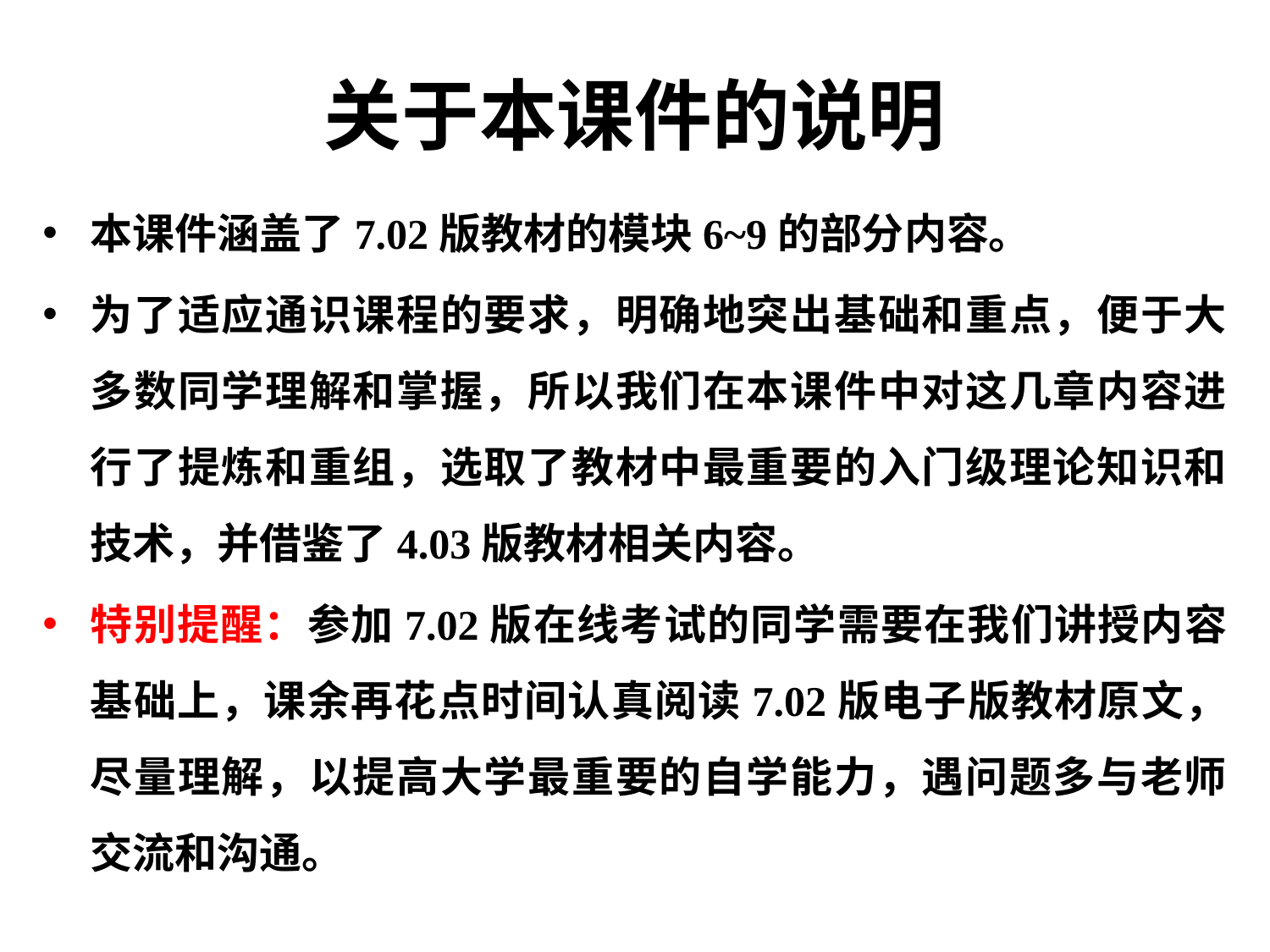

# 关于本课件的说明
本课件涵盖了7.02版教材的模块6~9的部分内容。
为了适应通识课程的要求，明确地突出基础和重点，便于大多数同学理解和掌握，所以我们在本课件中对这几章内容进行了提炼和重组，选取了教材中最重要的入门级理论知识和技术，并借鉴了4.03版教材相关内容。
特别提醒：参加7.02版在线考试的同学需要在我们讲授内容基础上，课余再花点时间认真阅读7.02版电子版教材原文，尽量理解，以提高大学最重要的自学能力，遇问题多与老师交流和沟通。